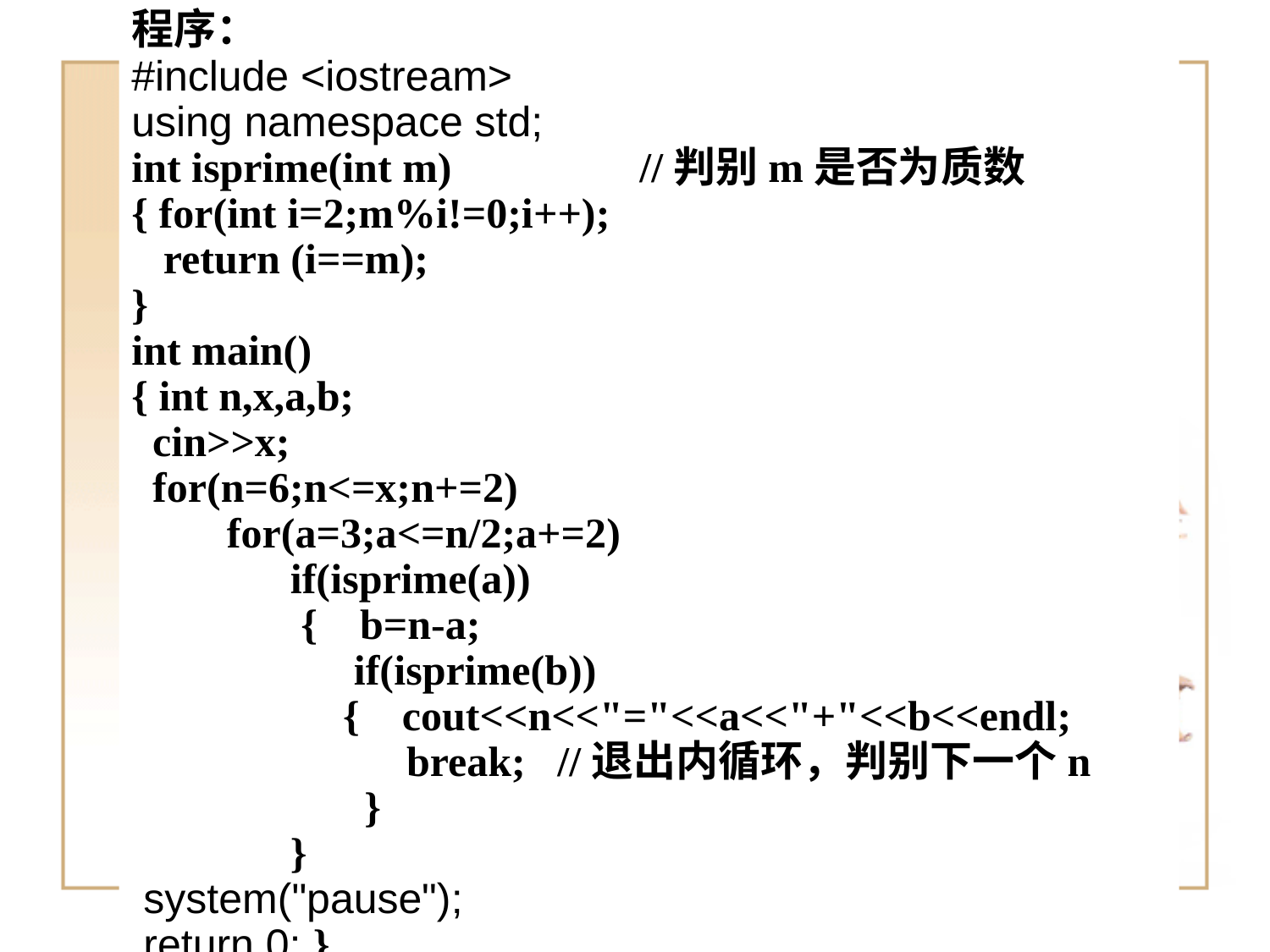

程序：
#include <iostream>
using namespace std;
int isprime(int m)          	//判别m是否为质数
{ for(int i=2;m%i!=0;i++);
   return (i==m);
}
int main()
{ int n,x,a,b;
  cin>>x;
  for(n=6;n<=x;n+=2)
         for(a=3;a<=n/2;a+=2)
               if(isprime(a))
	    {    b=n-a;
                     if(isprime(b))
	        {    cout<<n<<"="<<a<<"+"<<b<<endl;
                          break;   //退出内循环，判别下一个n
	          }
	   }
 system("pause");
 return 0; }